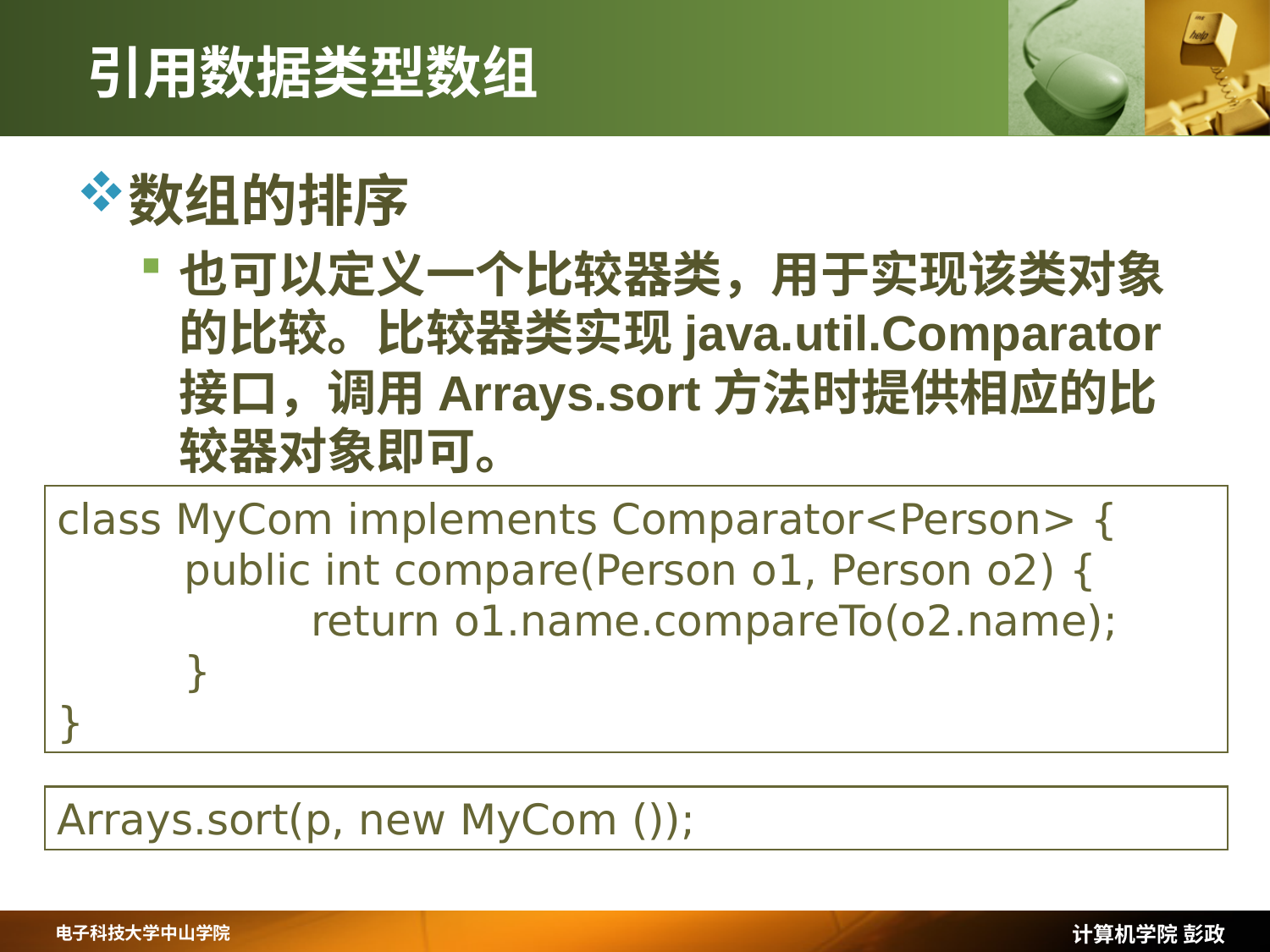

# 引用数据类型数组
数组的排序
也可以定义一个比较器类，用于实现该类对象的比较。比较器类实现java.util.Comparator接口，调用Arrays.sort方法时提供相应的比较器对象即可。
class MyCom implements Comparator<Person> {
	public int compare(Person o1, Person o2) {
		return o1.name.compareTo(o2.name);
	}
}
Arrays.sort(p, new MyCom ());
计算机学院 彭政
电子科技大学中山学院